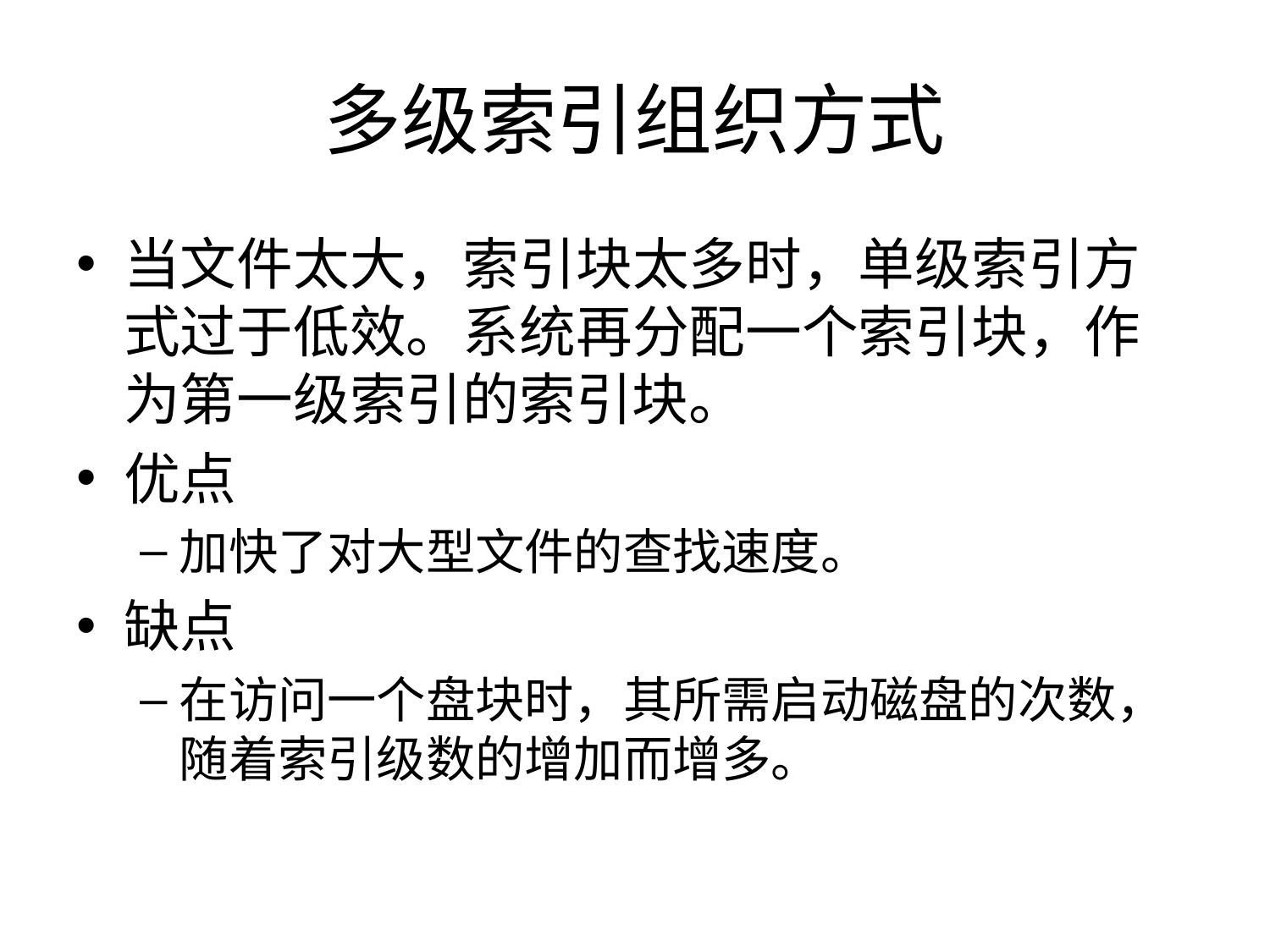

# 多级索引组织方式
当文件太大，索引块太多时，单级索引方式过于低效。系统再分配一个索引块，作为第一级索引的索引块。
优点
加快了对大型文件的查找速度。
缺点
在访问一个盘块时，其所需启动磁盘的次数，随着索引级数的增加而增多。